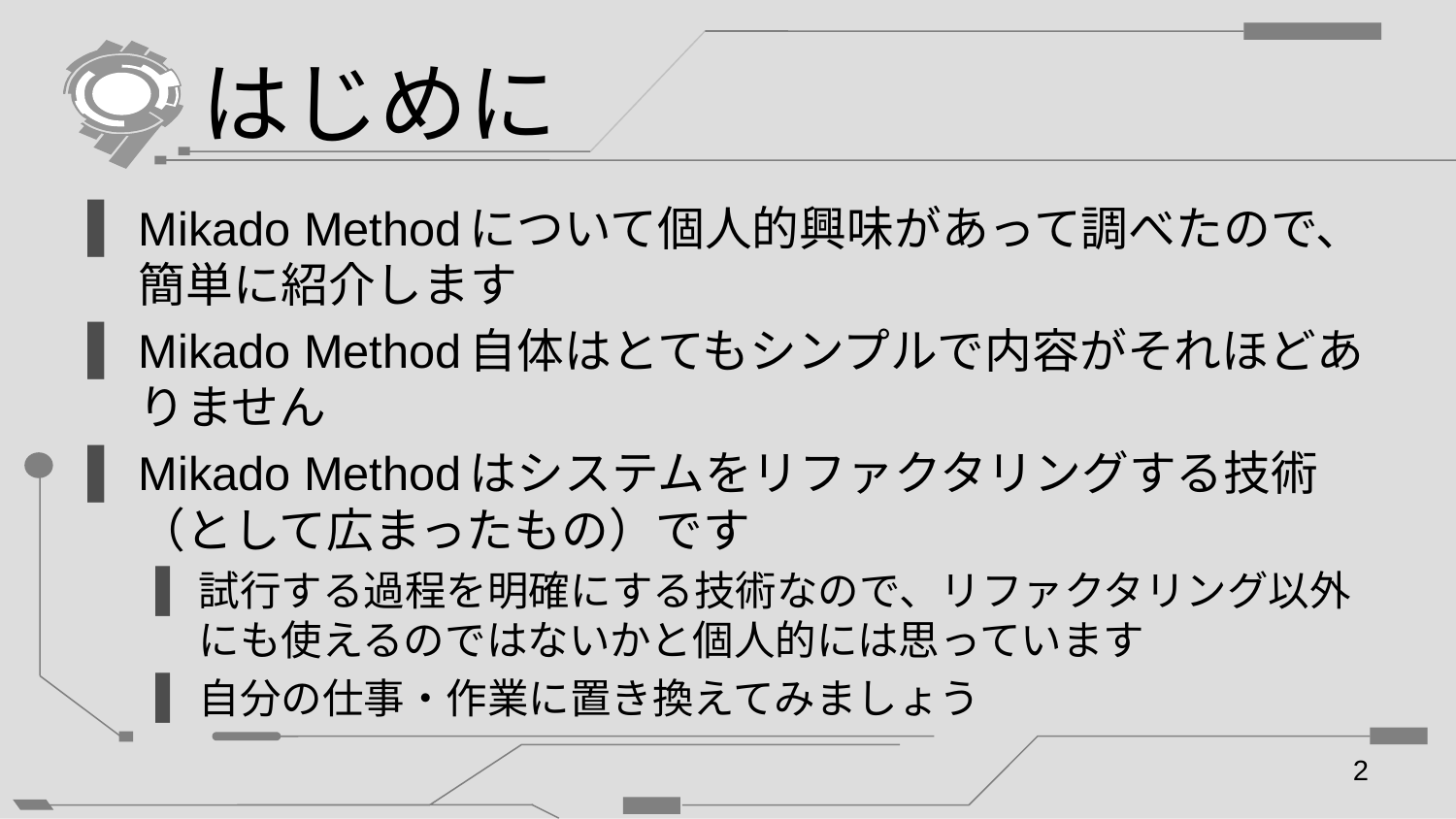

# はじめに
Mikado Methodについて個人的興味があって調べたので、簡単に紹介します
Mikado Method自体はとてもシンプルで内容がそれほどありません
Mikado Methodはシステムをリファクタリングする技術（として広まったもの）です
試行する過程を明確にする技術なので、リファクタリング以外にも使えるのではないかと個人的には思っています
自分の仕事・作業に置き換えてみましょう
2